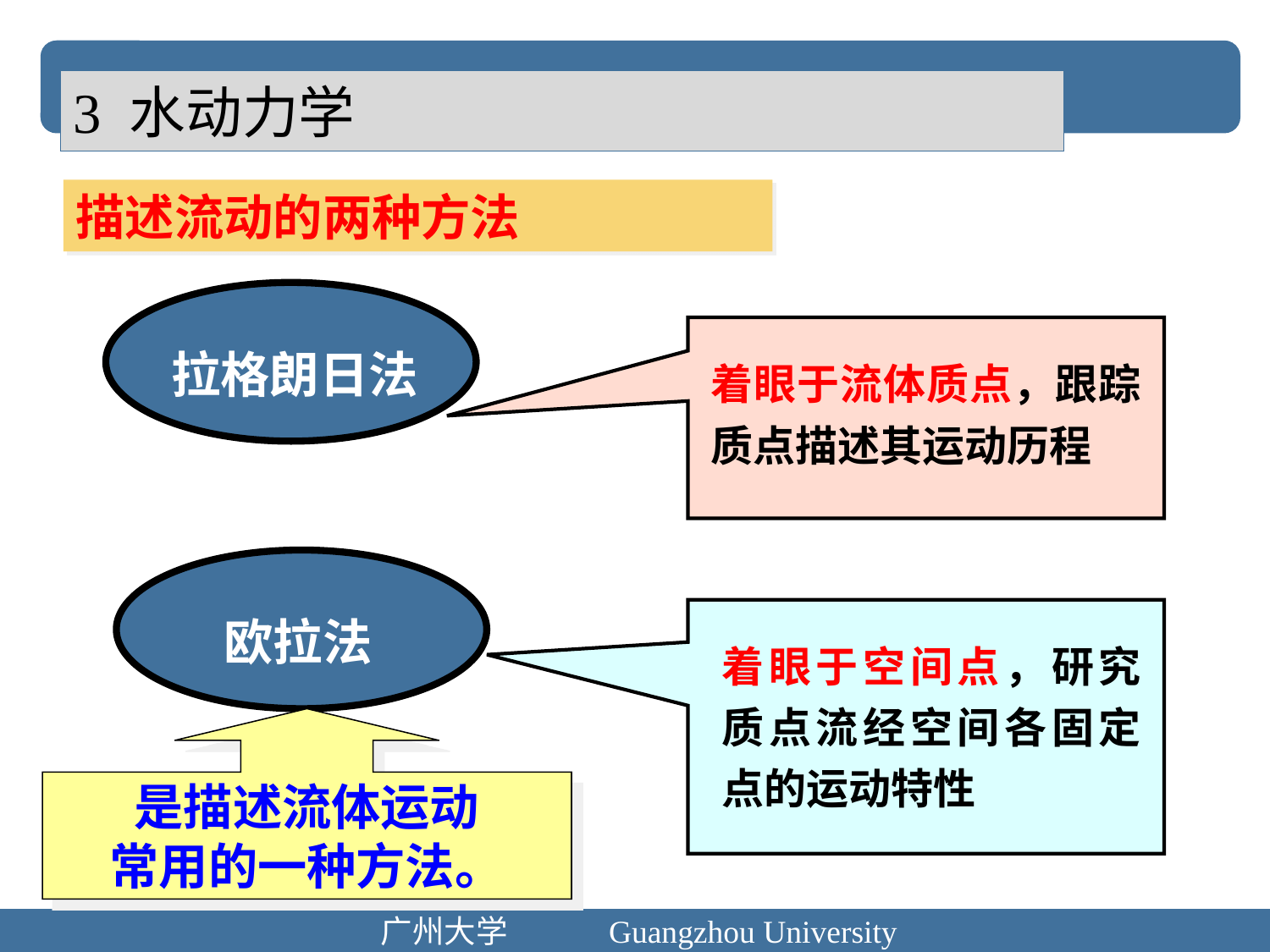

3 水动力学
描述流动的两种方法

拉格朗日法

着眼于流体质点，跟踪质点描述其运动历程

欧拉法

着眼于空间点，研究质点流经空间各固定点的运动特性
是描述流体运动
常用的一种方法。